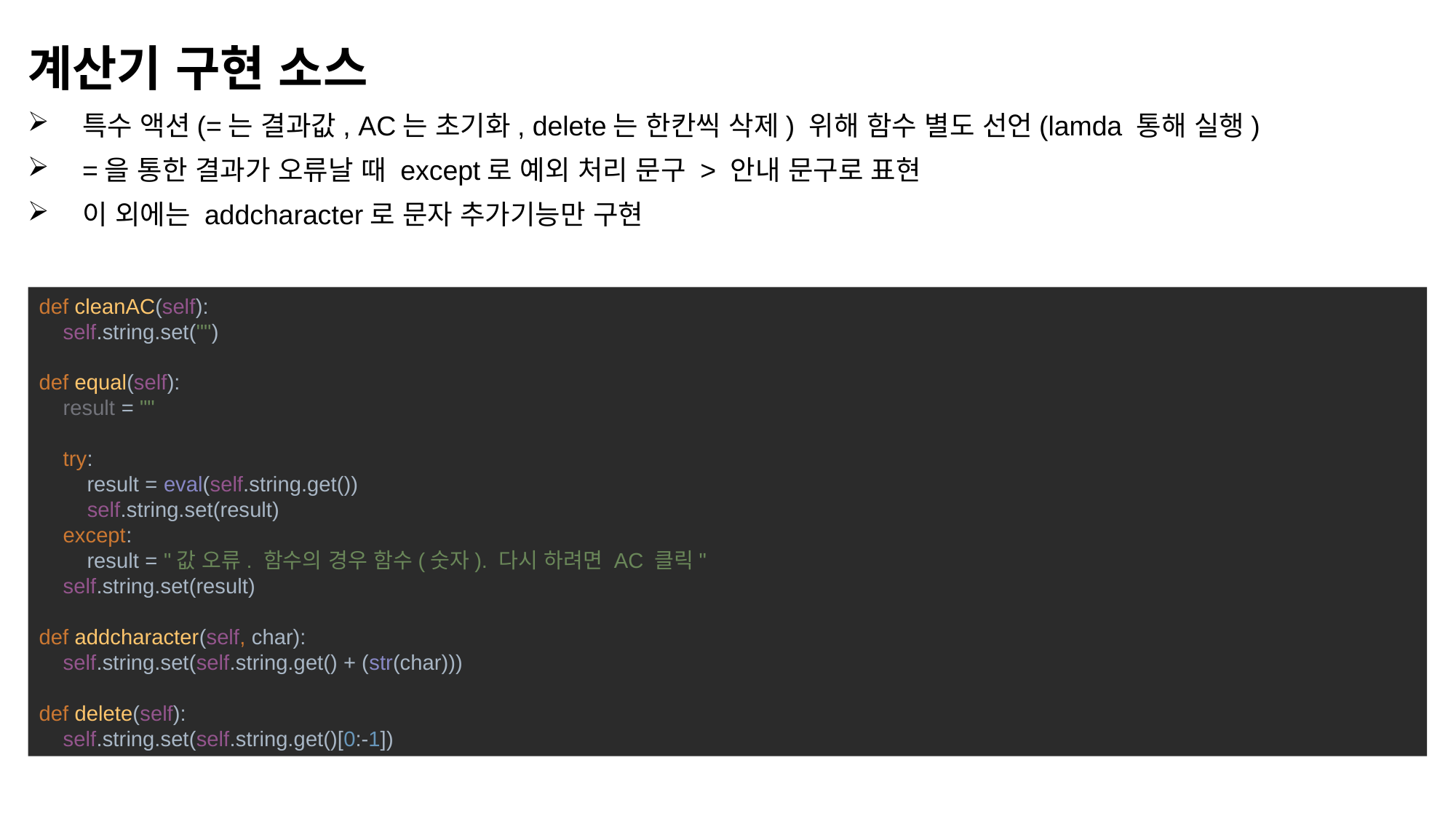

계산기 구현 소스
특수 액션(=는 결과값, AC는 초기화, delete는 한칸씩 삭제) 위해 함수 별도 선언(lamda 통해 실행)
=을 통한 결과가 오류날 때 except로 예외 처리 문구 > 안내 문구로 표현
이 외에는 addcharacter로 문자 추가기능만 구현
def cleanAC(self):
    self.string.set("")
def equal(self):
    result = ""
    try:
        result = eval(self.string.get())
        self.string.set(result)
    except:
        result = "값 오류. 함수의 경우 함수(숫자). 다시 하려면 AC 클릭"
    self.string.set(result)
def addcharacter(self, char):
    self.string.set(self.string.get() + (str(char)))
def delete(self):
    self.string.set(self.string.get()[0:-1])